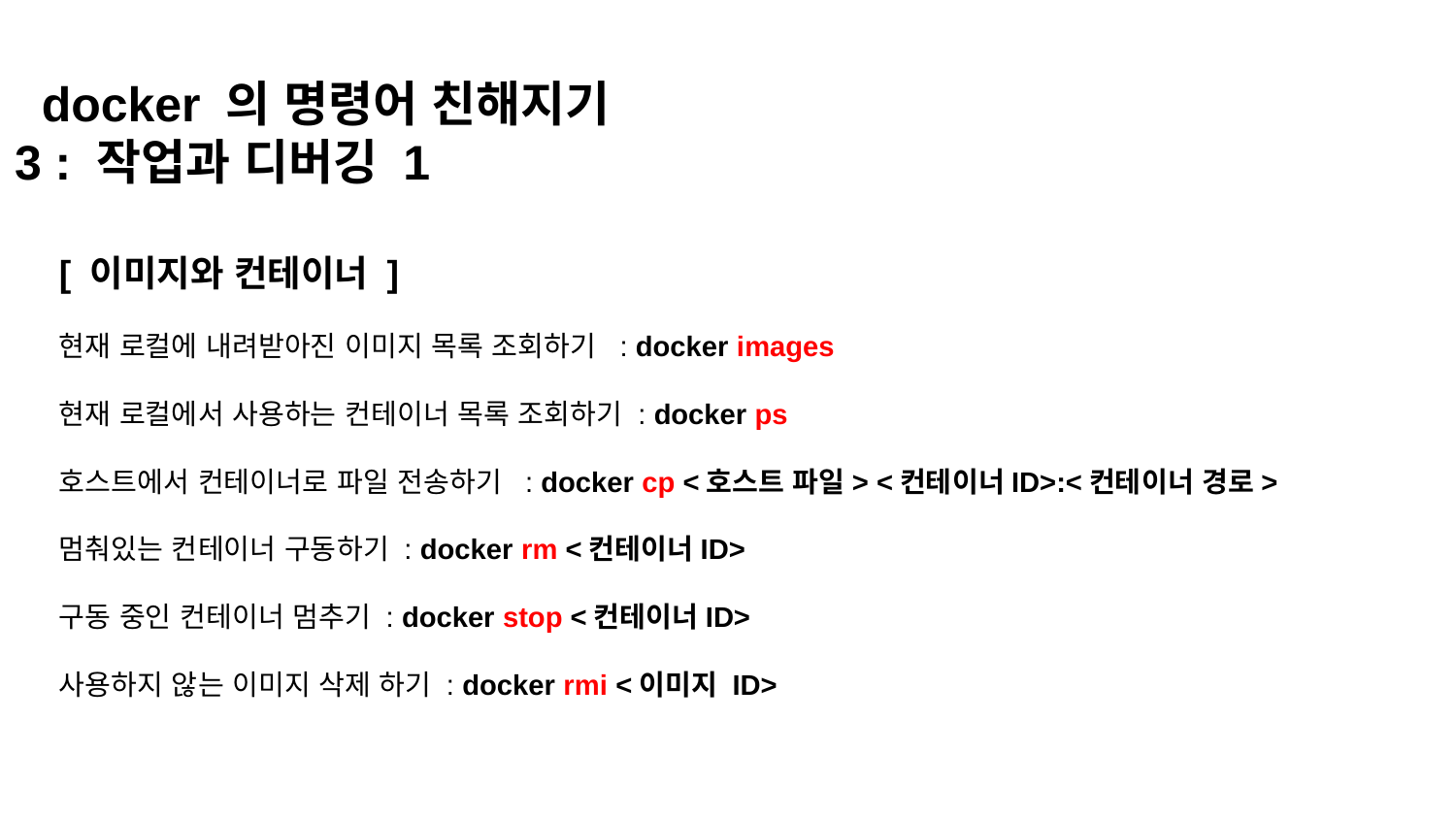

docker 의 명령어 친해지기 3 : 작업과 디버깅 1
[ 이미지와 컨테이너 ]

현재 로컬에 내려받아진 이미지 목록 조회하기  : docker images

현재 로컬에서 사용하는 컨테이너 목록 조회하기 : docker ps

호스트에서 컨테이너로 파일 전송하기  : docker cp <호스트 파일> <컨테이너ID>:<컨테이너 경로>

멈춰있는 컨테이너 구동하기 : docker rm <컨테이너ID>

구동 중인 컨테이너 멈추기 : docker stop <컨테이너ID>

사용하지 않는 이미지 삭제 하기 : docker rmi <이미지 ID>